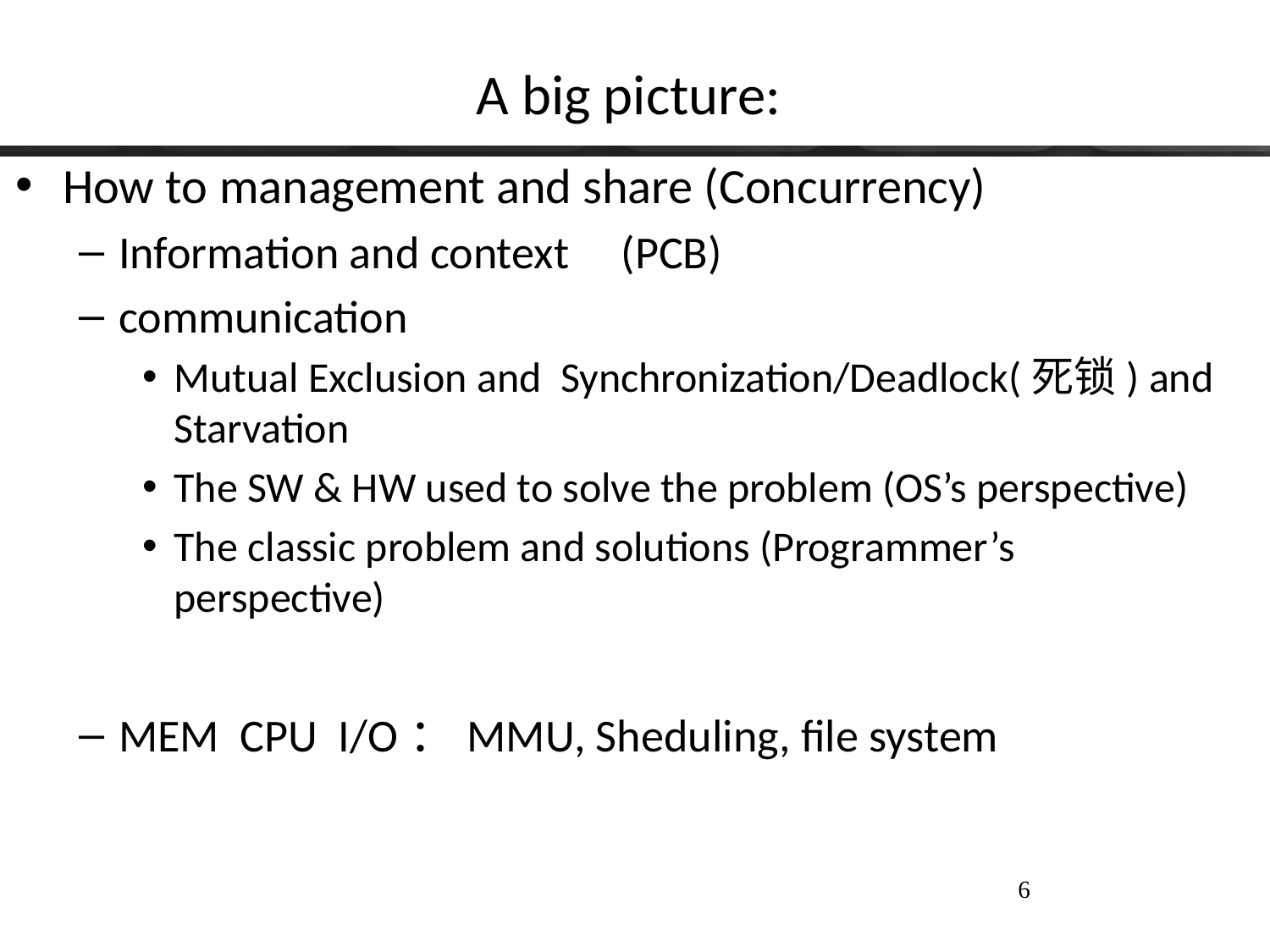

# A big picture:
How to management and share (Concurrency)
Information and context     (PCB)
communication
Mutual Exclusion and  Synchronization/Deadlock(死锁) and Starvation
The SW & HW used to solve the problem (OS’s perspective)
The classic problem and solutions (Programmer’s perspective)

MEM  CPU  I/O：MMU, Sheduling, file system
6